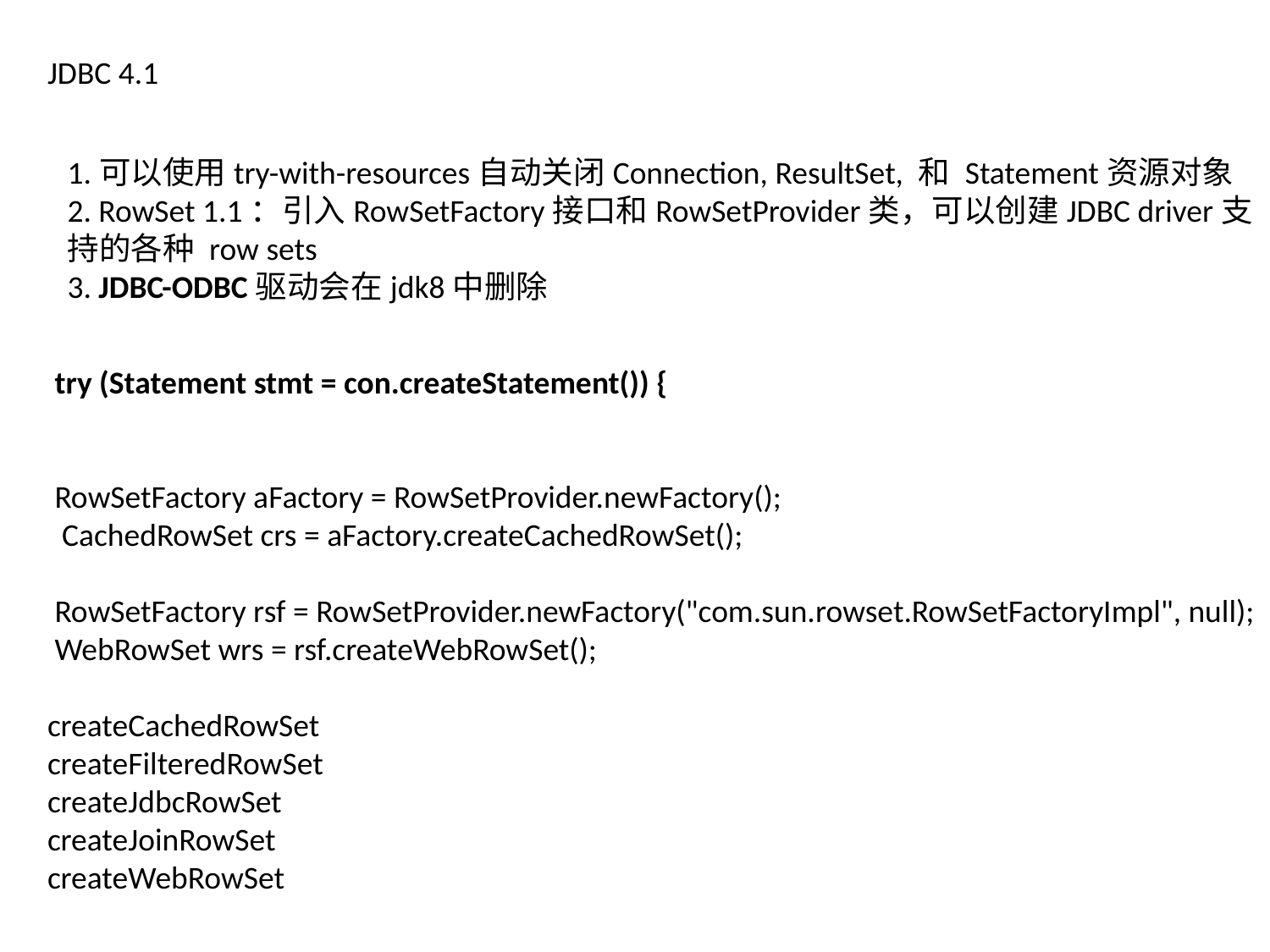

JDBC 4.1
1.可以使用try-with-resources自动关闭Connection, ResultSet, 和 Statement资源对象
2. RowSet 1.1：引入RowSetFactory接口和RowSetProvider类，可以创建JDBC driver支持的各种 row sets
3. JDBC-ODBC驱动会在jdk8中删除
 try (Statement stmt = con.createStatement()) {

 RowSetFactory aFactory = RowSetProvider.newFactory();
  CachedRowSet crs = aFactory.createCachedRowSet();

 RowSetFactory rsf = RowSetProvider.newFactory("com.sun.rowset.RowSetFactoryImpl", null);
 WebRowSet wrs = rsf.createWebRowSet();

createCachedRowSet
createFilteredRowSet
createJdbcRowSet
createJoinRowSet
createWebRowSet